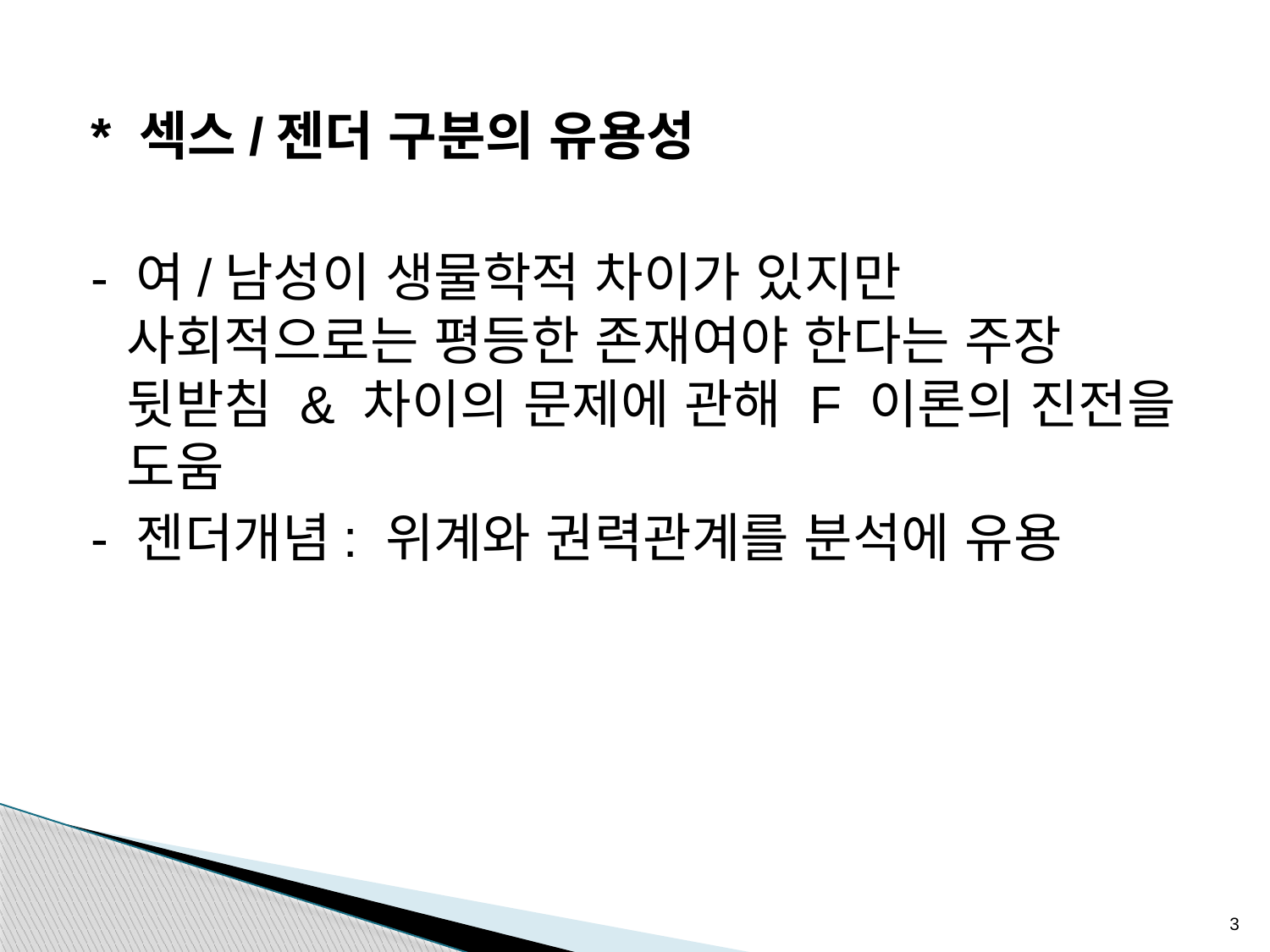

* 섹스/젠더 구분의 유용성

- 여/남성이 생물학적 차이가 있지만 사회적으로는 평등한 존재여야 한다는 주장 뒷받침 & 차이의 문제에 관해 F 이론의 진전을 도움
- 젠더개념: 위계와 권력관계를 분석에 유용

3